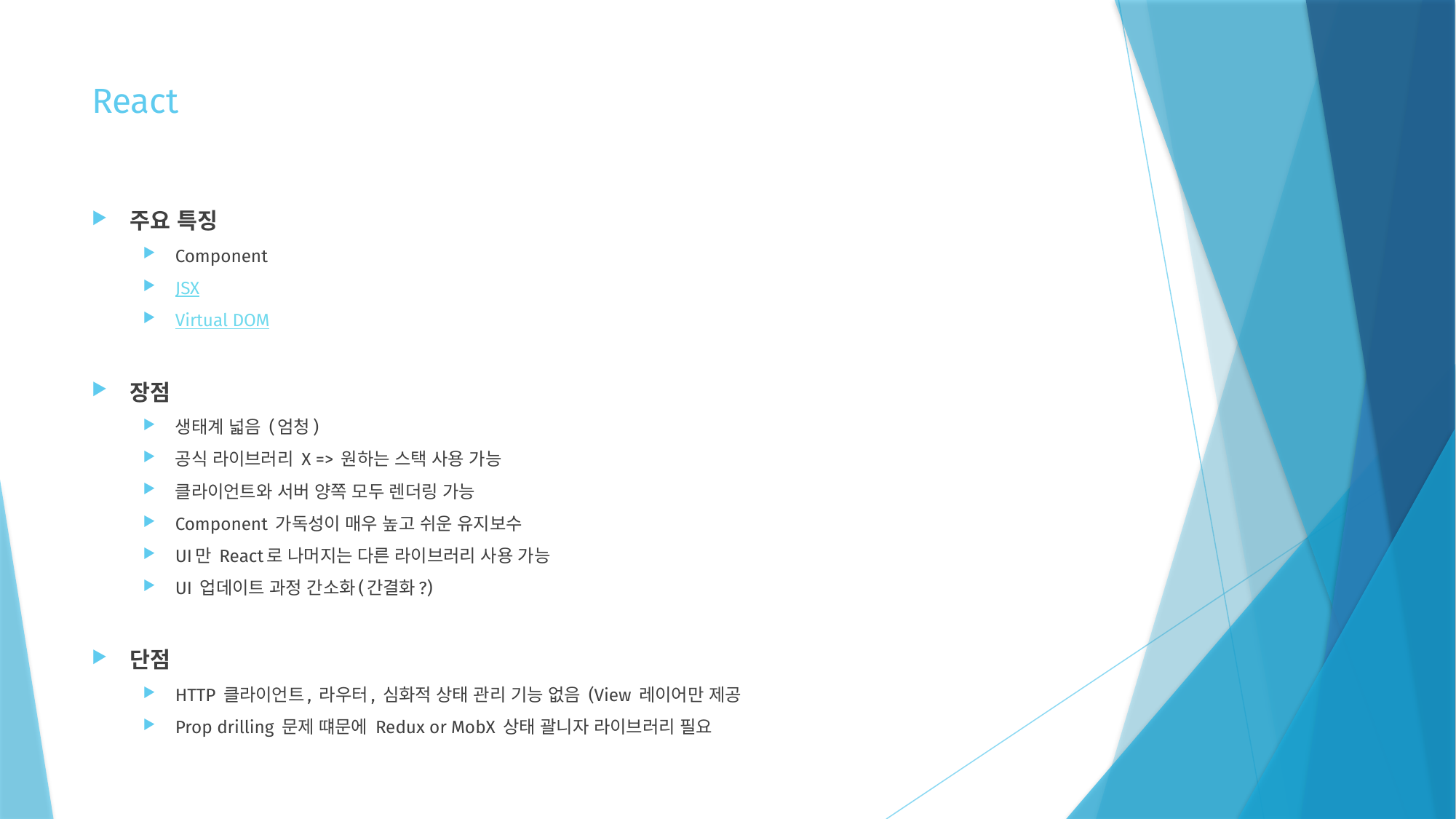

# React
주요 특징
Component
JSX
Virtual DOM

장점
생태계 넓음 (엄청)
공식 라이브러리 X => 원하는 스택 사용 가능
클라이언트와 서버 양쪽 모두 렌더링 가능
Component 가독성이 매우 높고 쉬운 유지보수
UI만 React로 나머지는 다른 라이브러리 사용 가능
UI 업데이트 과정 간소화(간결화?)

단점
HTTP 클라이언트, 라우터, 심화적 상태 관리 기능 없음 (View 레이어만 제공
Prop drilling 문제 떄문에 Redux or MobX 상태 괄니자 라이브러리 필요